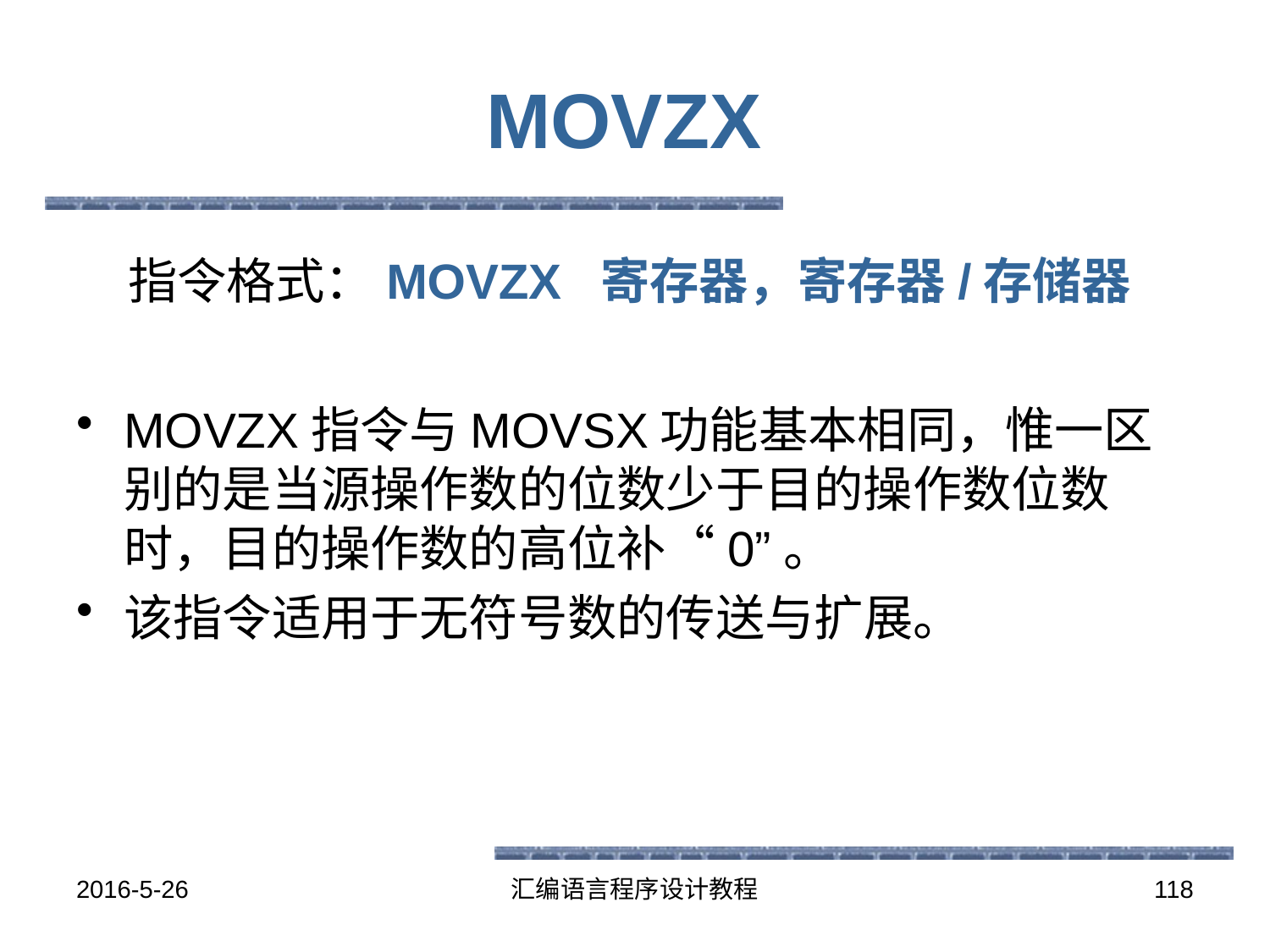

# MOVZX
   指令格式：MOVZX  寄存器，寄存器/存储器

MOVZX指令与MOVSX功能基本相同，惟一区别的是当源操作数的位数少于目的操作数位数时，目的操作数的高位补“0”。
该指令适用于无符号数的传送与扩展。
2016-5-26
汇编语言程序设计教程
118